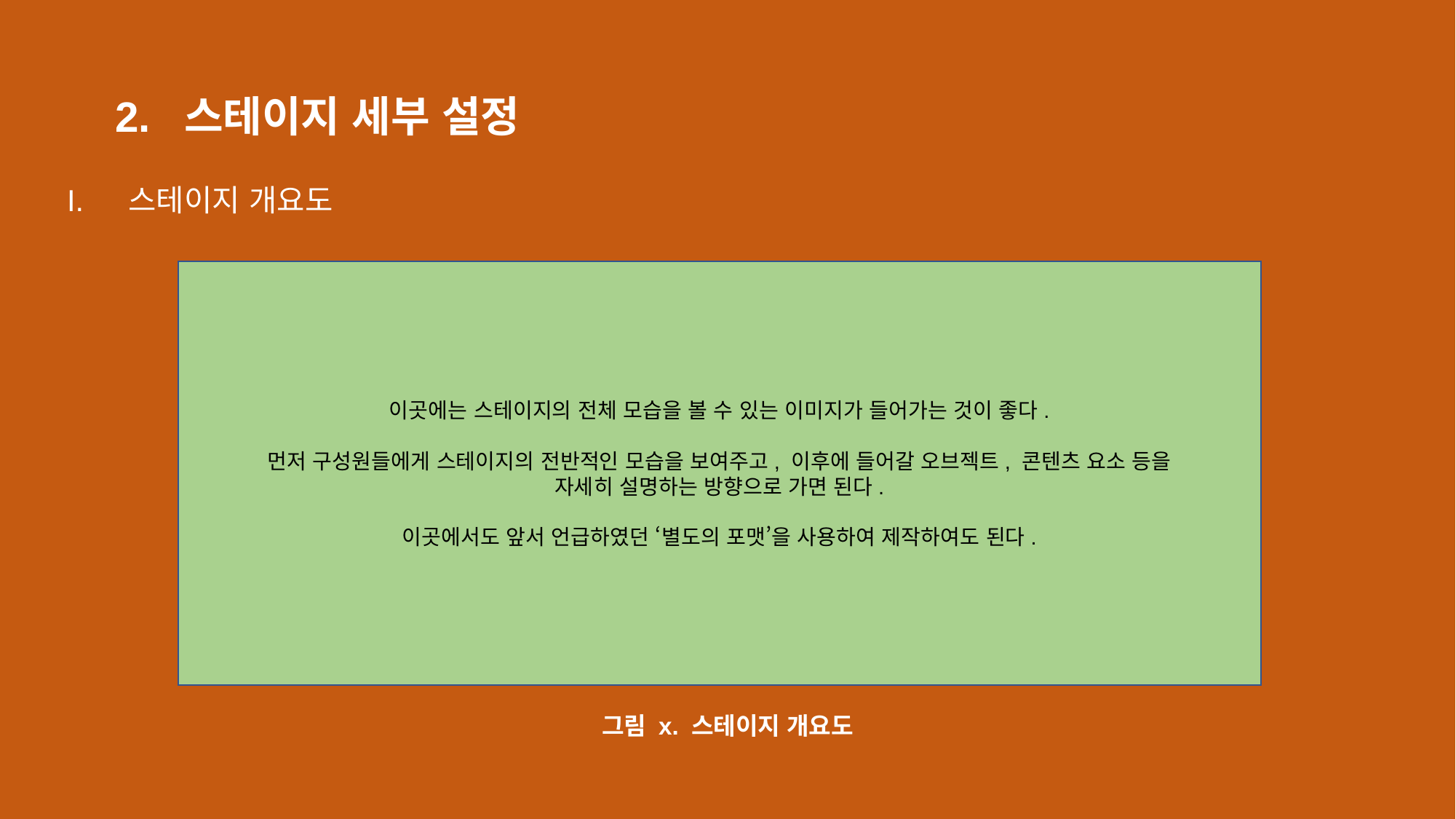

2.  스테이지 세부 설정
I.	스테이지 개요도
이곳에는 스테이지의 전체 모습을 볼 수 있는 이미지가 들어가는 것이 좋다.

먼저 구성원들에게 스테이지의 전반적인 모습을 보여주고, 이후에 들어갈 오브젝트, 콘텐츠 요소 등을
자세히 설명하는 방향으로 가면 된다.

이곳에서도 앞서 언급하였던 ‘별도의 포맷’을 사용하여 제작하여도 된다.
그림 x. 스테이지 개요도